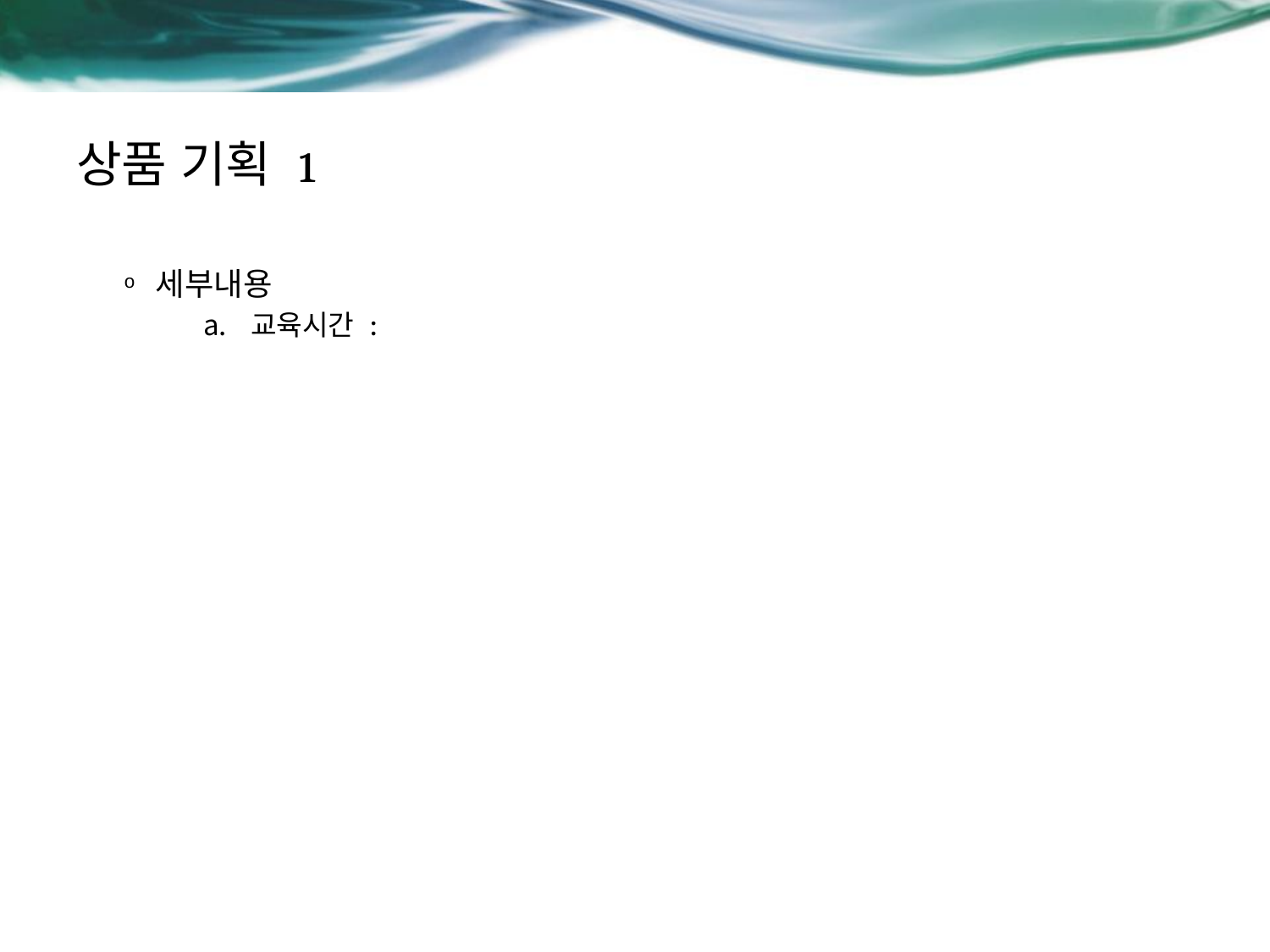

# 상품 기획 1
세부내용
교육시간 :